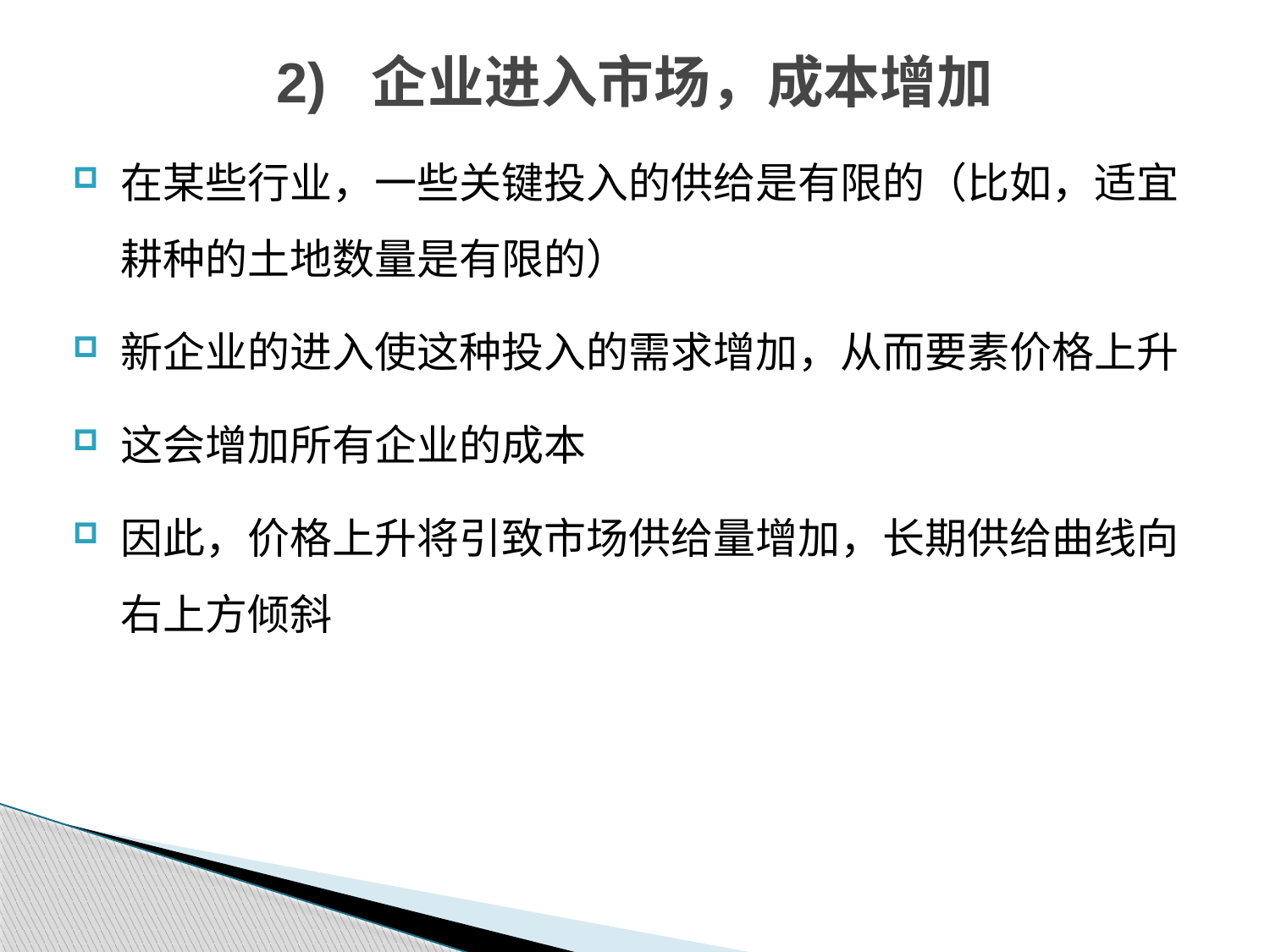

2)  企业进入市场，成本增加
在某些行业，一些关键投入的供给是有限的（比如，适宜耕种的土地数量是有限的）
新企业的进入使这种投入的需求增加，从而要素价格上升
这会增加所有企业的成本
因此，价格上升将引致市场供给量增加，长期供给曲线向右上方倾斜